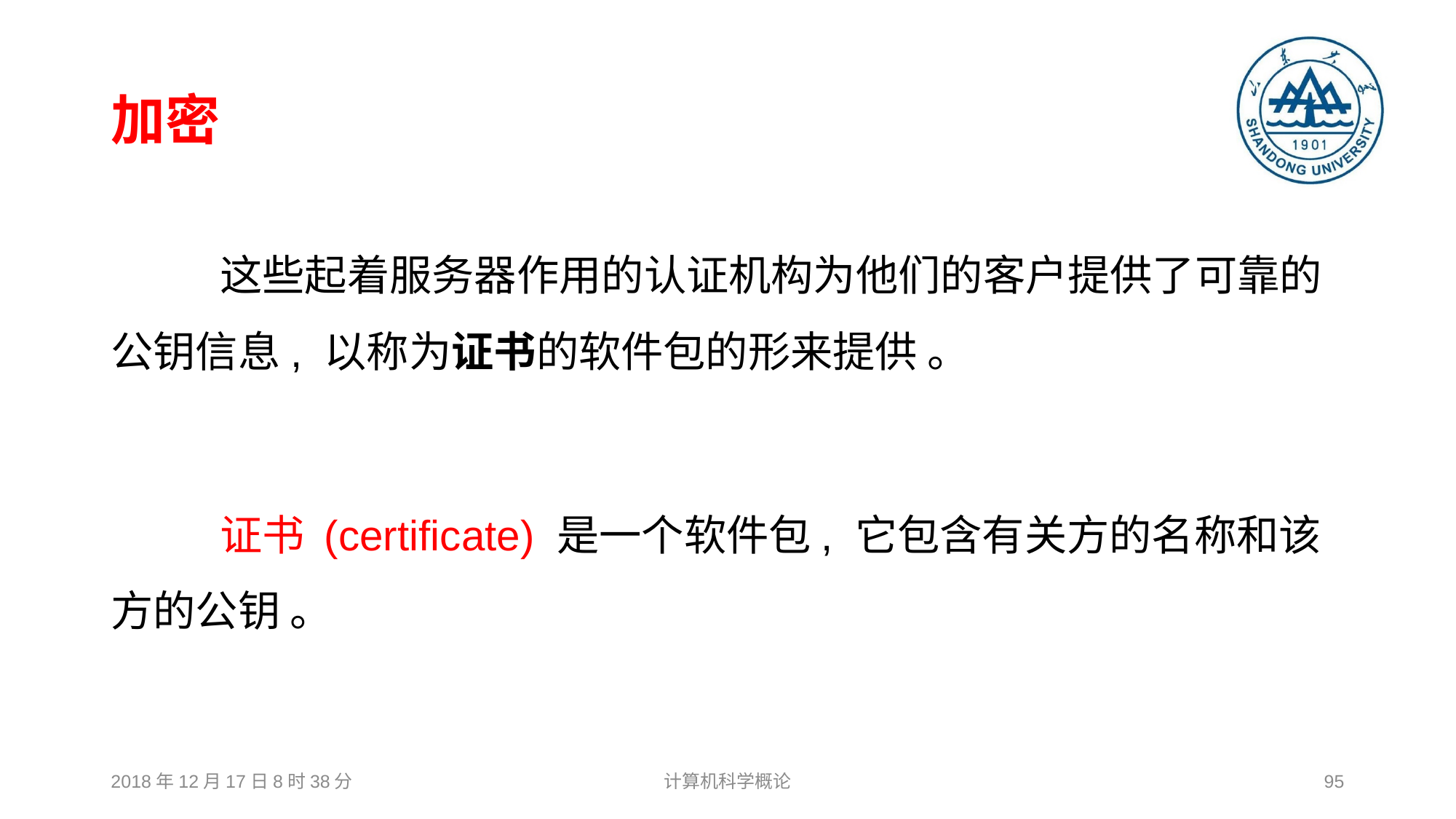

# 加密
	这些起着服务器作用的认证机构为他们的客户提供了可靠的公钥信息, 以称为证书的软件包的形来提供 。

	证书 (certificate) 是一个软件包, 它包含有关方的名称和该方的公钥 。
2018年12月17日8时38分
计算机科学概论
95